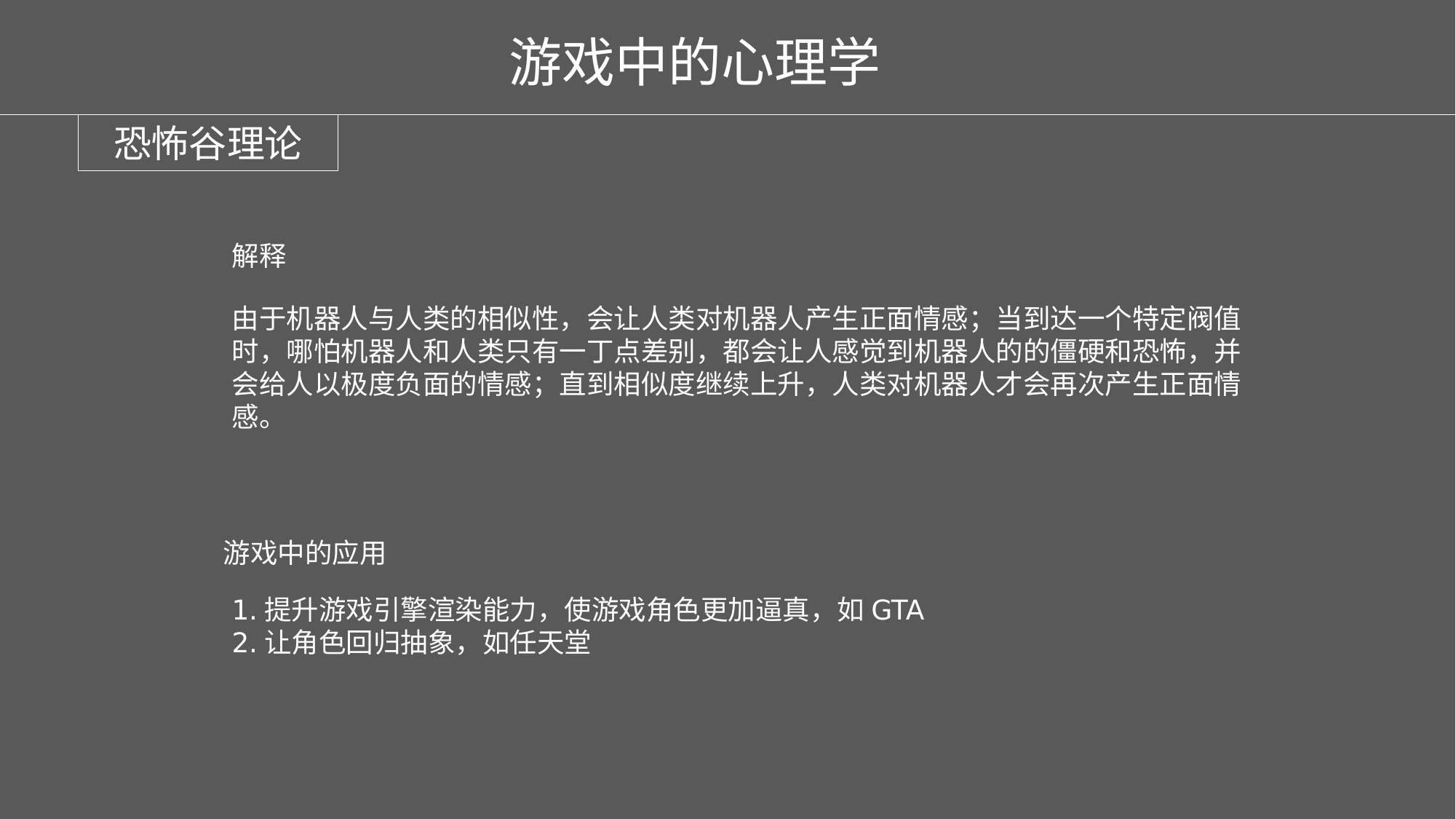

游戏中的心理学
恐怖谷理论
解释
由于机器人与人类的相似性，会让人类对机器人产生正面情感；当到达一个特定阀值时，哪怕机器人和人类只有一丁点差别，都会让人感觉到机器人的的僵硬和恐怖，并会给人以极度负面的情感；直到相似度继续上升，人类对机器人才会再次产生正面情感。
游戏中的应用
1.提升游戏引擎渲染能力，使游戏角色更加逼真，如GTA
2.让角色回归抽象，如任天堂